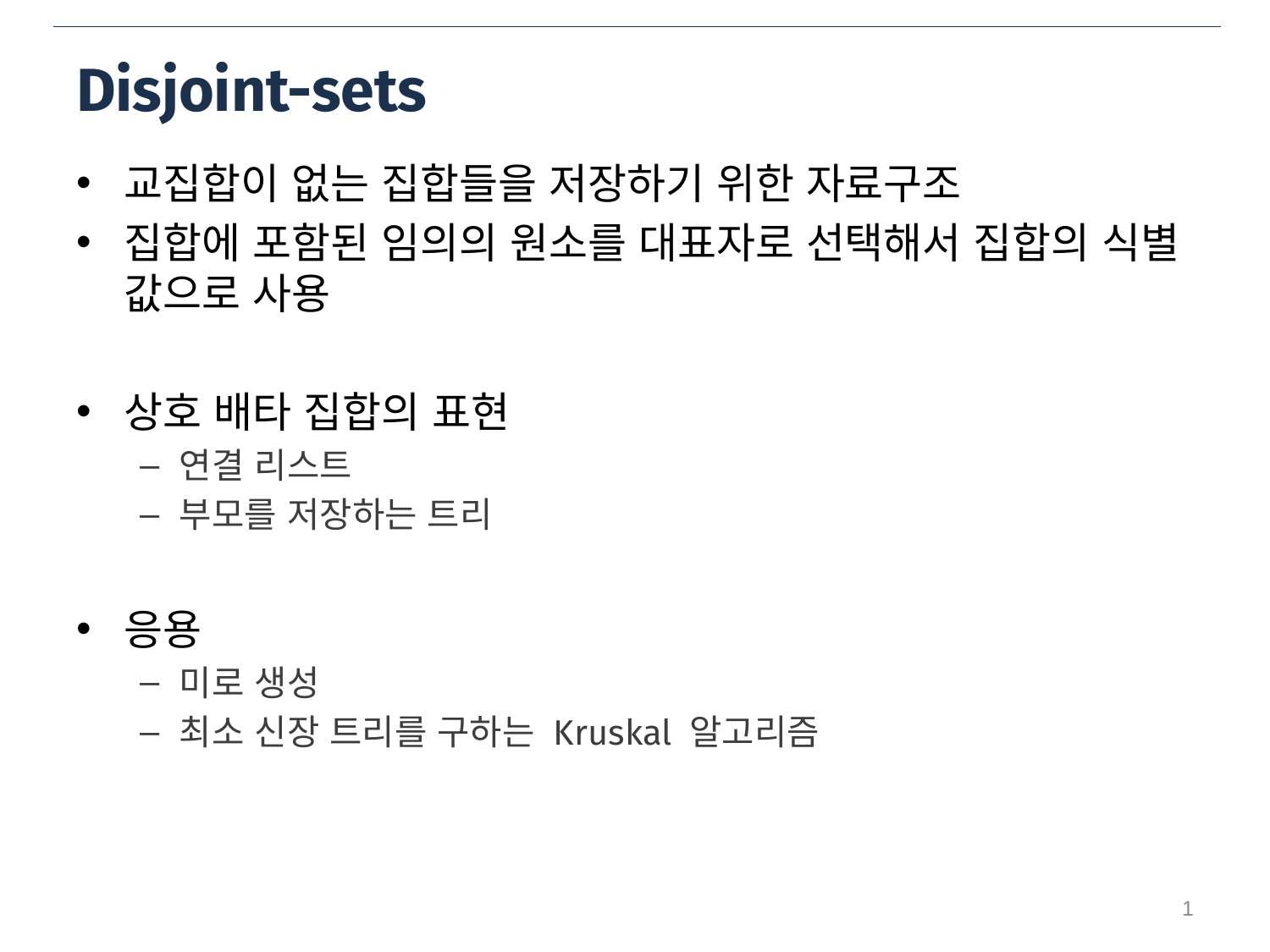

# Disjoint-sets
교집합이 없는 집합들을 저장하기 위한 자료구조
집합에 포함된 임의의 원소를 대표자로 선택해서 집합의 식별 값으로 사용

상호 배타 집합의 표현
연결 리스트
부모를 저장하는 트리

응용
미로 생성
최소 신장 트리를 구하는 Kruskal 알고리즘
1